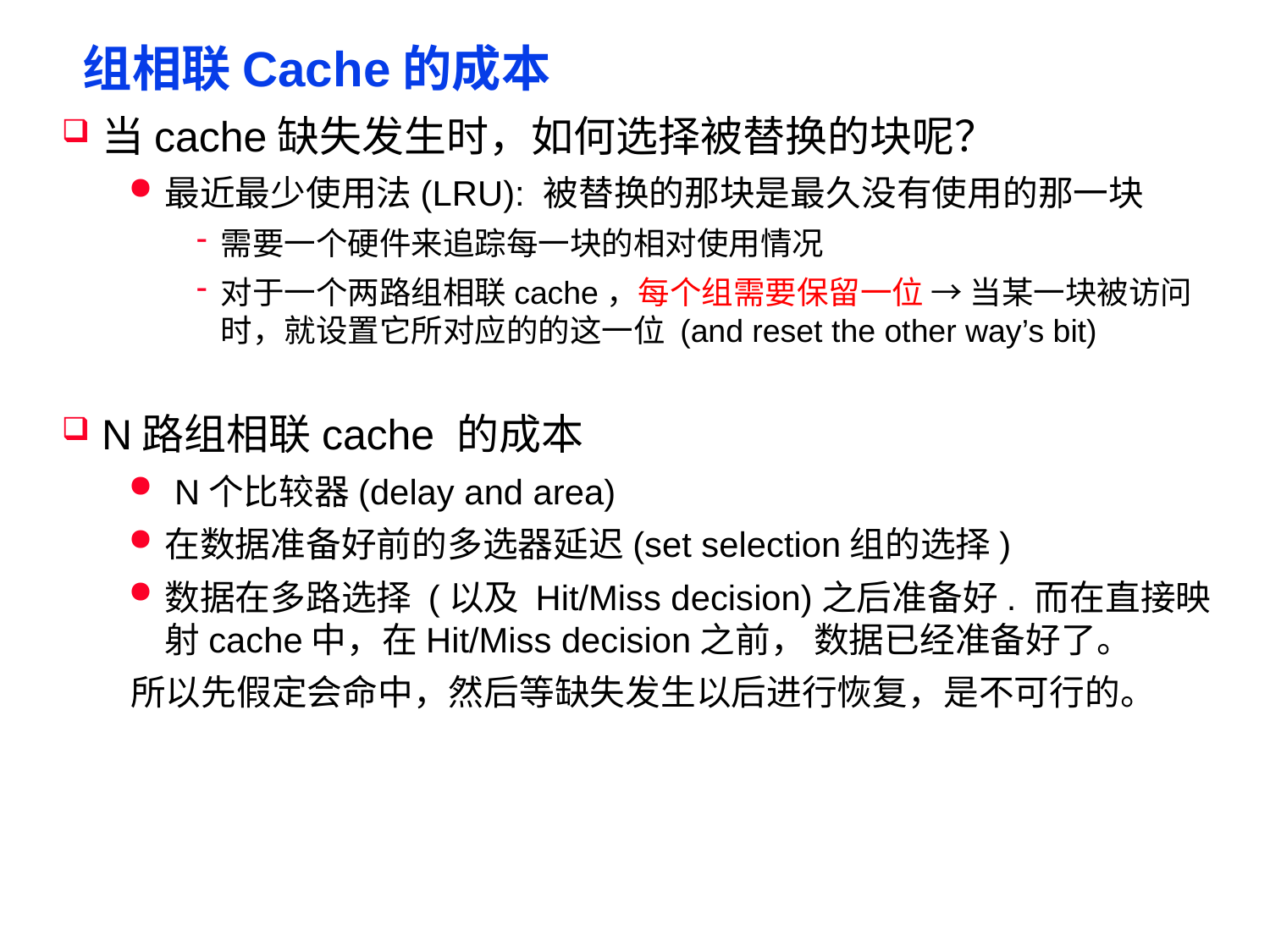

# 组相联Cache的成本
当cache缺失发生时，如何选择被替换的块呢？
最近最少使用法(LRU): 被替换的那块是最久没有使用的那一块
需要一个硬件来追踪每一块的相对使用情况
对于一个两路组相联cache，每个组需要保留一位 → 当某一块被访问时，就设置它所对应的的这一位 (and reset the other way’s bit)

N路组相联cache 的成本
 N个比较器(delay and area)
在数据准备好前的多选器延迟(set selection组的选择)
数据在多路选择 (以及 Hit/Miss decision)之后准备好. 而在直接映射cache中，在Hit/Miss decision之前， 数据已经准备好了。
所以先假定会命中，然后等缺失发生以后进行恢复，是不可行的。